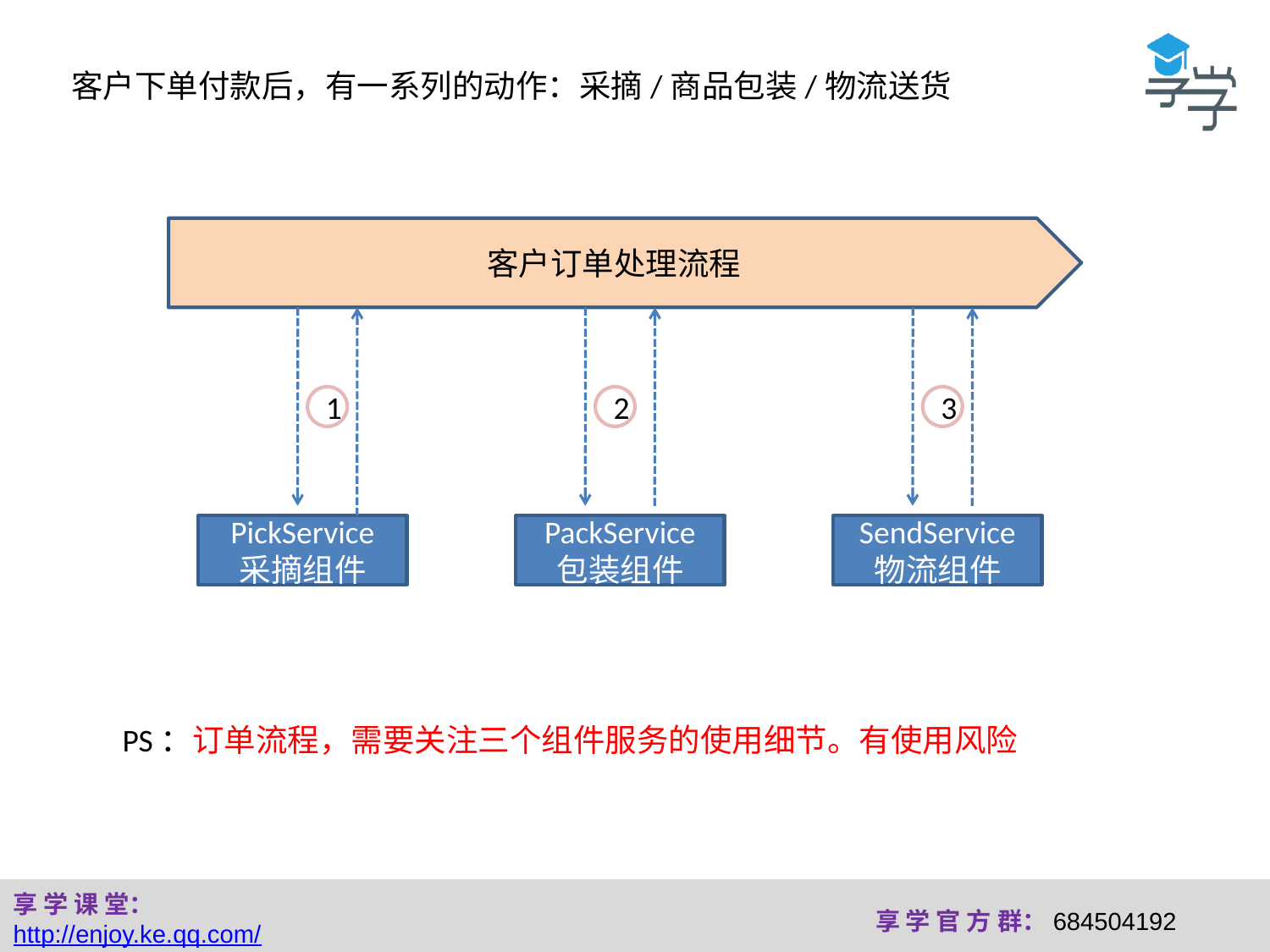

客户下单付款后，有一系列的动作：采摘/商品包装/物流送货
客户订单处理流程
1
2
3
PickService
采摘组件
PackService
包装组件
SendService
物流组件
PS：订单流程，需要关注三个组件服务的使用细节。有使用风险